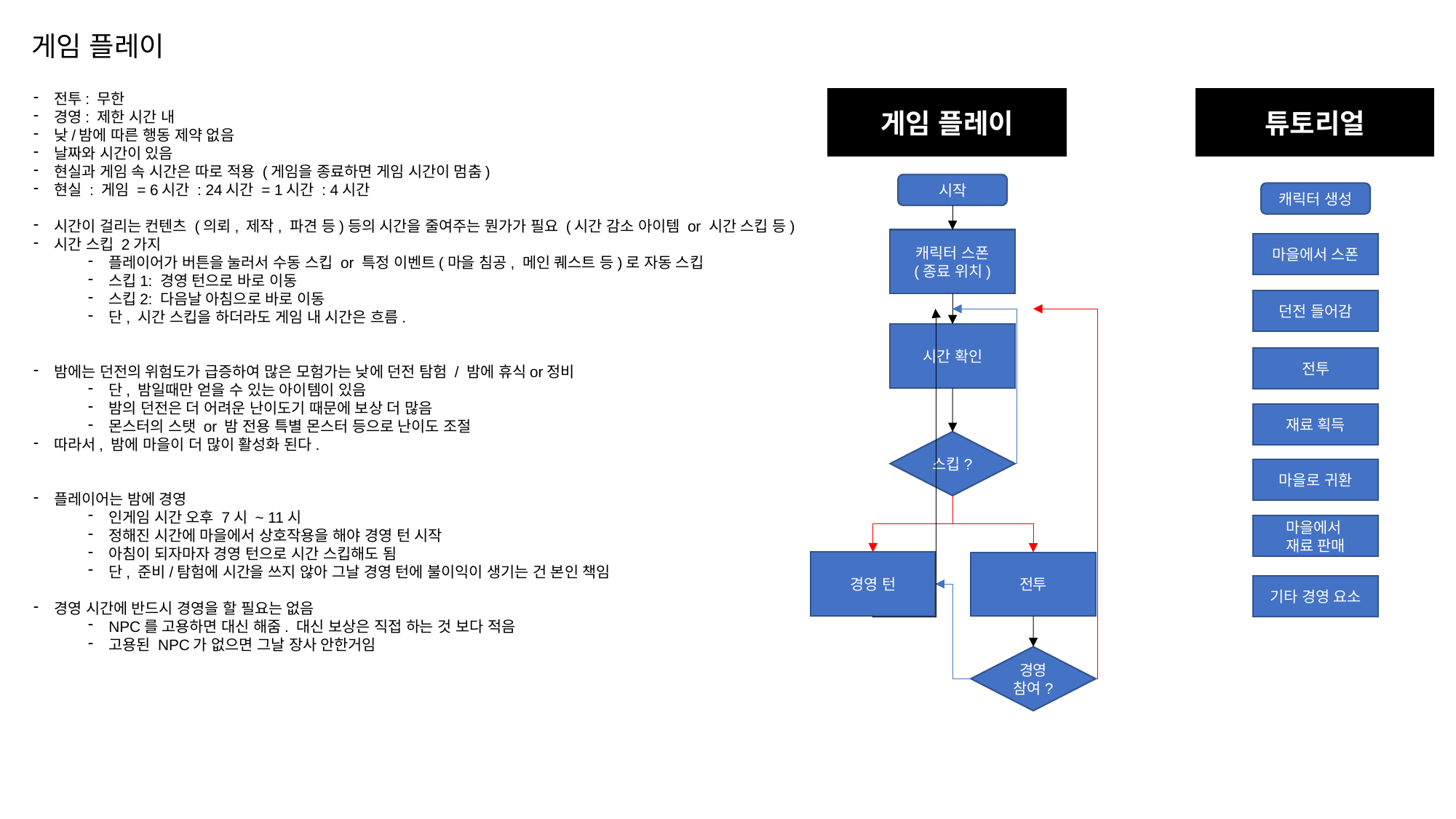

게임 플레이
전투: 무한
경영: 제한 시간 내
낮/밤에 따른 행동 제약 없음
날짜와 시간이 있음
현실과 게임 속 시간은 따로 적용 (게임을 종료하면 게임 시간이 멈춤)
현실 : 게임 = 6시간 : 24시간 = 1시간 : 4시간

시간이 걸리는 컨텐츠 (의뢰, 제작, 파견 등)등의 시간을 줄여주는 뭔가가 필요 (시간 감소 아이템 or 시간 스킵 등)
시간 스킵 2가지
플레이어가 버튼을 눌러서 수동 스킵 or 특정 이벤트(마을 침공, 메인 퀘스트 등)로 자동 스킵
스킵1: 경영 턴으로 바로 이동
스킵2: 다음날 아침으로 바로 이동
단, 시간 스킵을 하더라도 게임 내 시간은 흐름.

밤에는 던전의 위험도가 급증하여 많은 모험가는 낮에 던전 탐험 / 밤에 휴식or정비
단, 밤일때만 얻을 수 있는 아이템이 있음
밤의 던전은 더 어려운 난이도기 때문에 보상 더 많음
몬스터의 스탯 or 밤 전용 특별 몬스터 등으로 난이도 조절
따라서, 밤에 마을이 더 많이 활성화 된다.

플레이어는 밤에 경영
인게임 시간 오후 7시 ~ 11시
정해진 시간에 마을에서 상호작용을 해야 경영 턴 시작
아침이 되자마자 경영 턴으로 시간 스킵해도 됨
단, 준비/탐험에 시간을 쓰지 않아 그날 경영 턴에 불이익이 생기는 건 본인 책임

경영 시간에 반드시 경영을 할 필요는 없음
NPC를 고용하면 대신 해줌. 대신 보상은 직접 하는 것 보다 적음
고용된 NPC가 없으면 그날 장사 안한거임
게임 플레이
튜토리얼
캐릭터 생성
마을에서 스폰
던전 들어감
전투
재료 획득
마을로 귀환
마을에서
재료 판매
기타 경영 요소
시작
캐릭터 스폰
(종료 위치)
시간 확인
스킵?
경영 턴
전투
경영 참여?